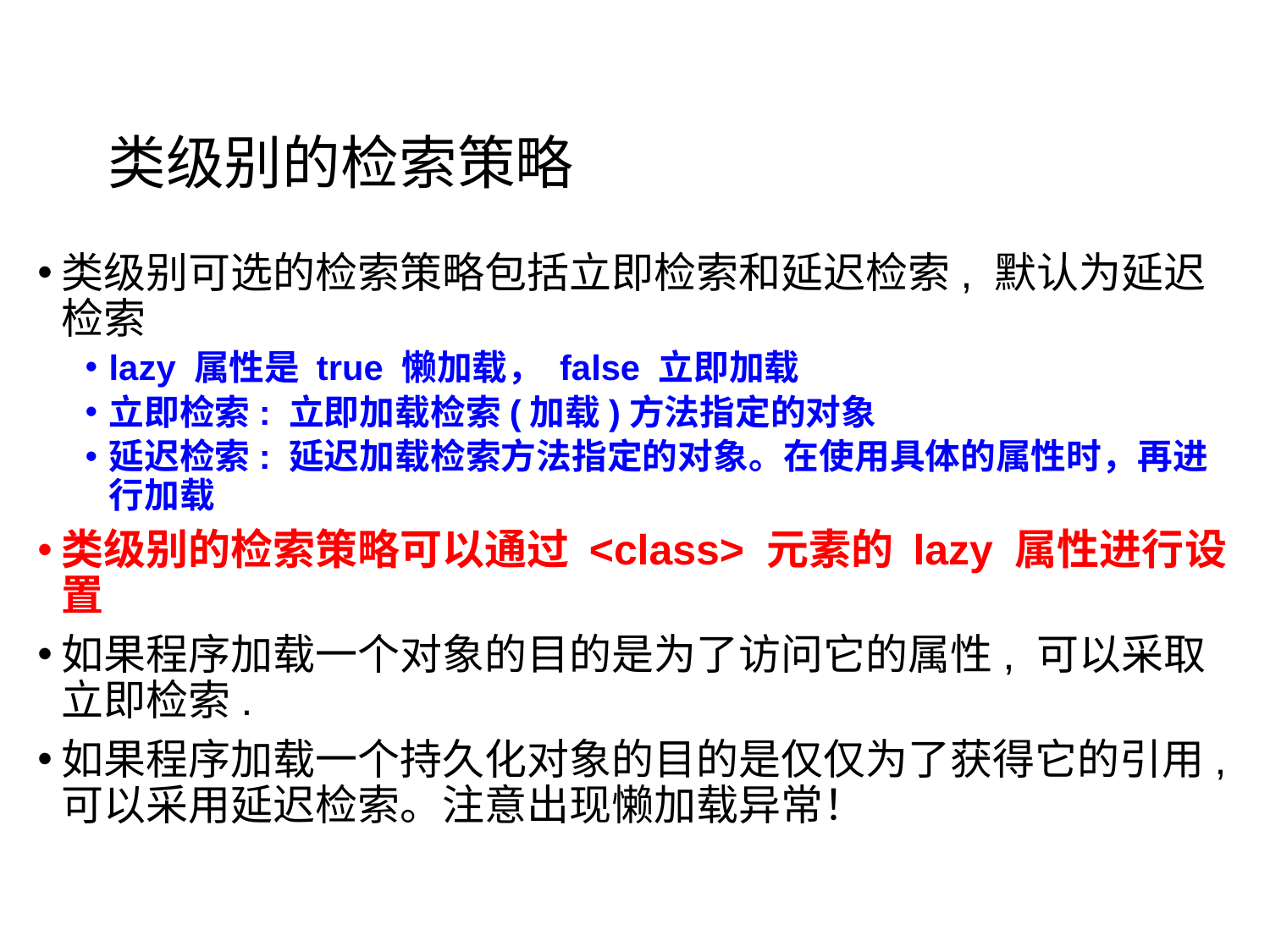

# 类级别的检索策略
类级别可选的检索策略包括立即检索和延迟检索, 默认为延迟检索
lazy 属性是 true 懒加载， false 立即加载
立即检索: 立即加载检索(加载)方法指定的对象
延迟检索: 延迟加载检索方法指定的对象。在使用具体的属性时，再进行加载
类级别的检索策略可以通过 <class> 元素的 lazy 属性进行设置
如果程序加载一个对象的目的是为了访问它的属性, 可以采取立即检索.
如果程序加载一个持久化对象的目的是仅仅为了获得它的引用, 可以采用延迟检索。注意出现懒加载异常！